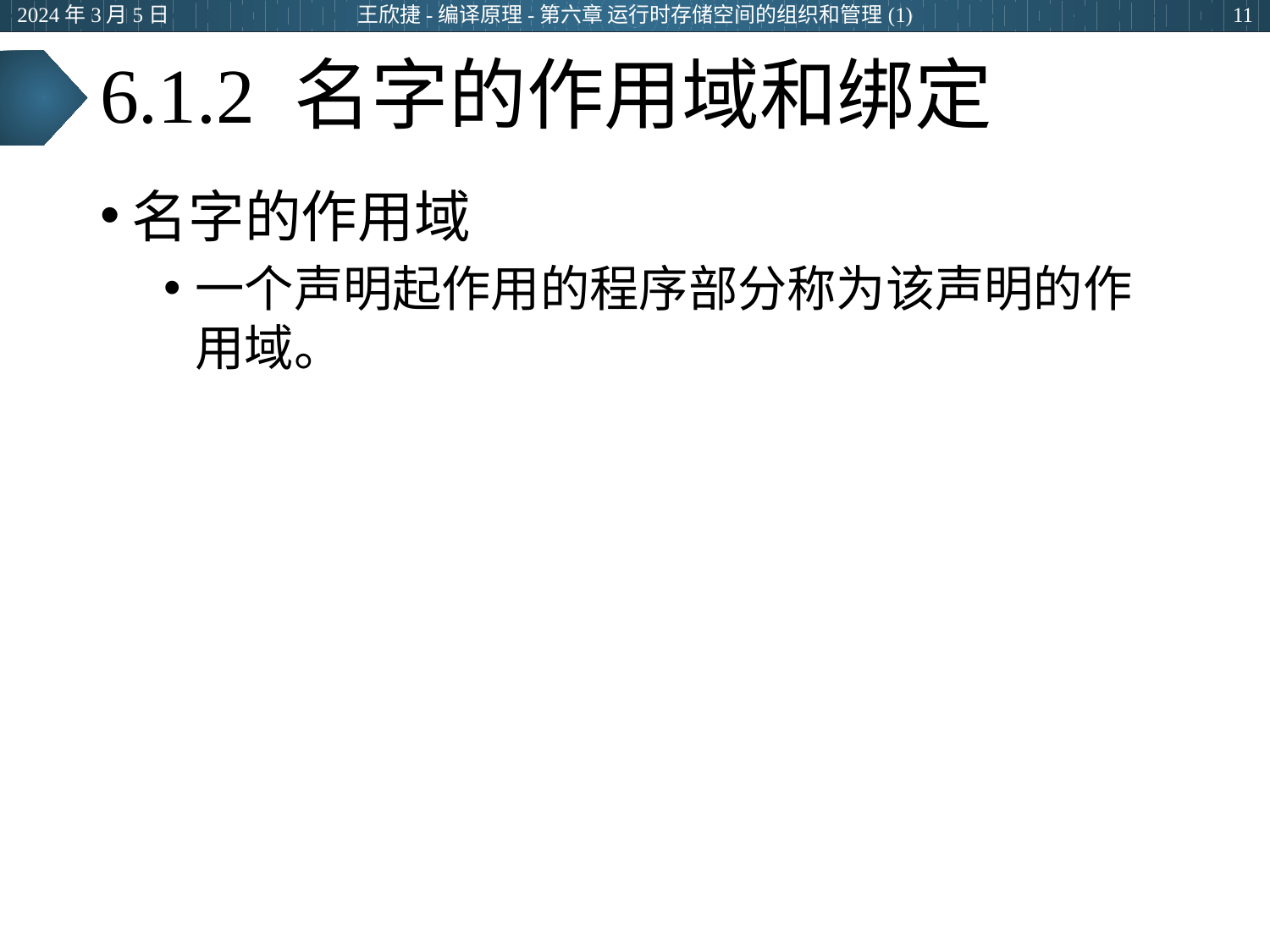

2024年3月5日
王欣捷-编译原理-第六章 运行时存储空间的组织和管理(1)
11
# 6.1.2 名字的作用域和绑定
名字的作用域
一个声明起作用的程序部分称为该声明的作用域。